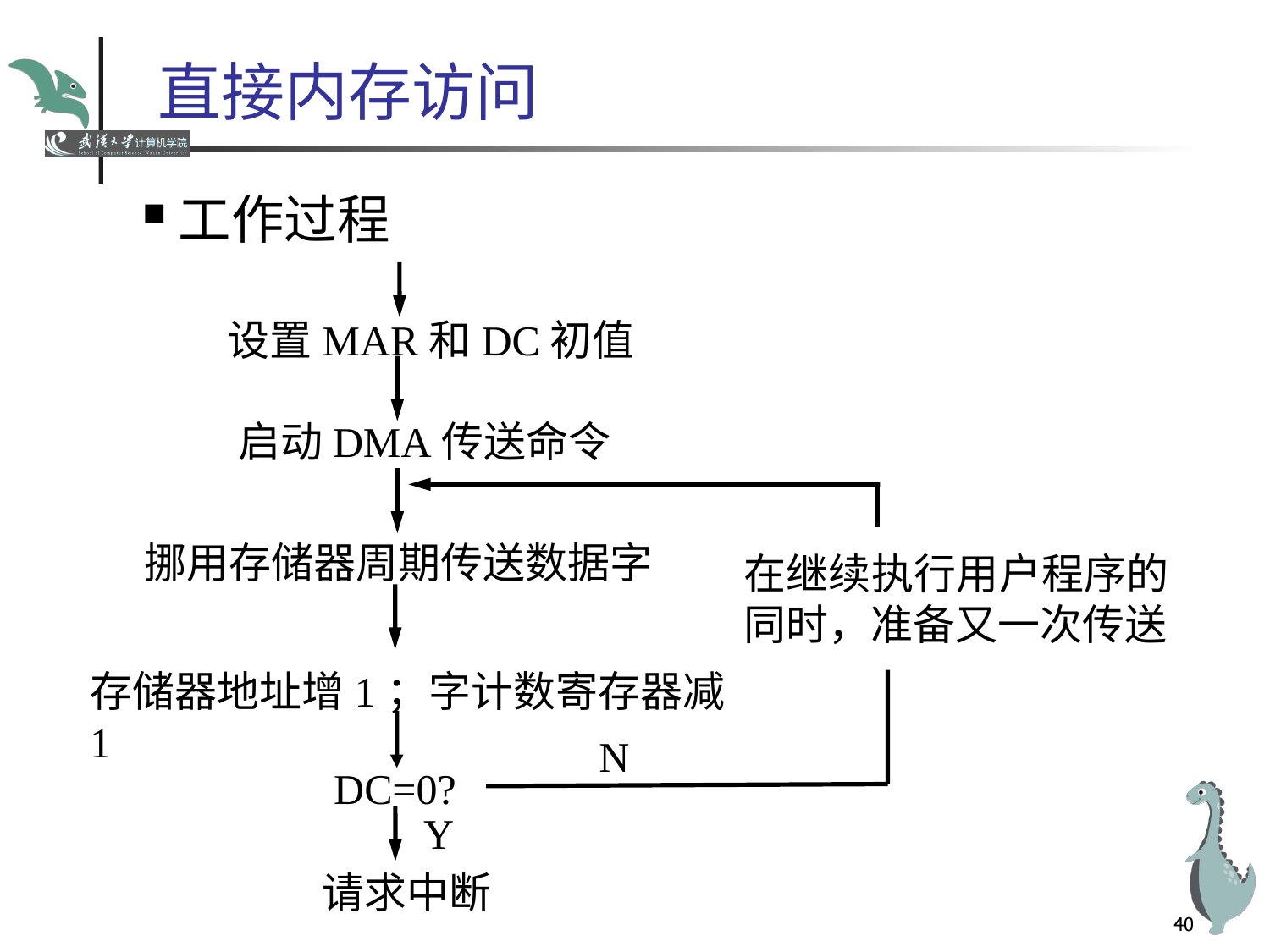

# 直接内存访问
工作过程

设置MAR和DC初值

启动DMA传送命令

挪用存储器周期传送数据字
在继续执行用户程序的同时，准备又一次传送

存储器地址增1；字计数寄存器减1

N
DC=0?

Y

请求中断
40